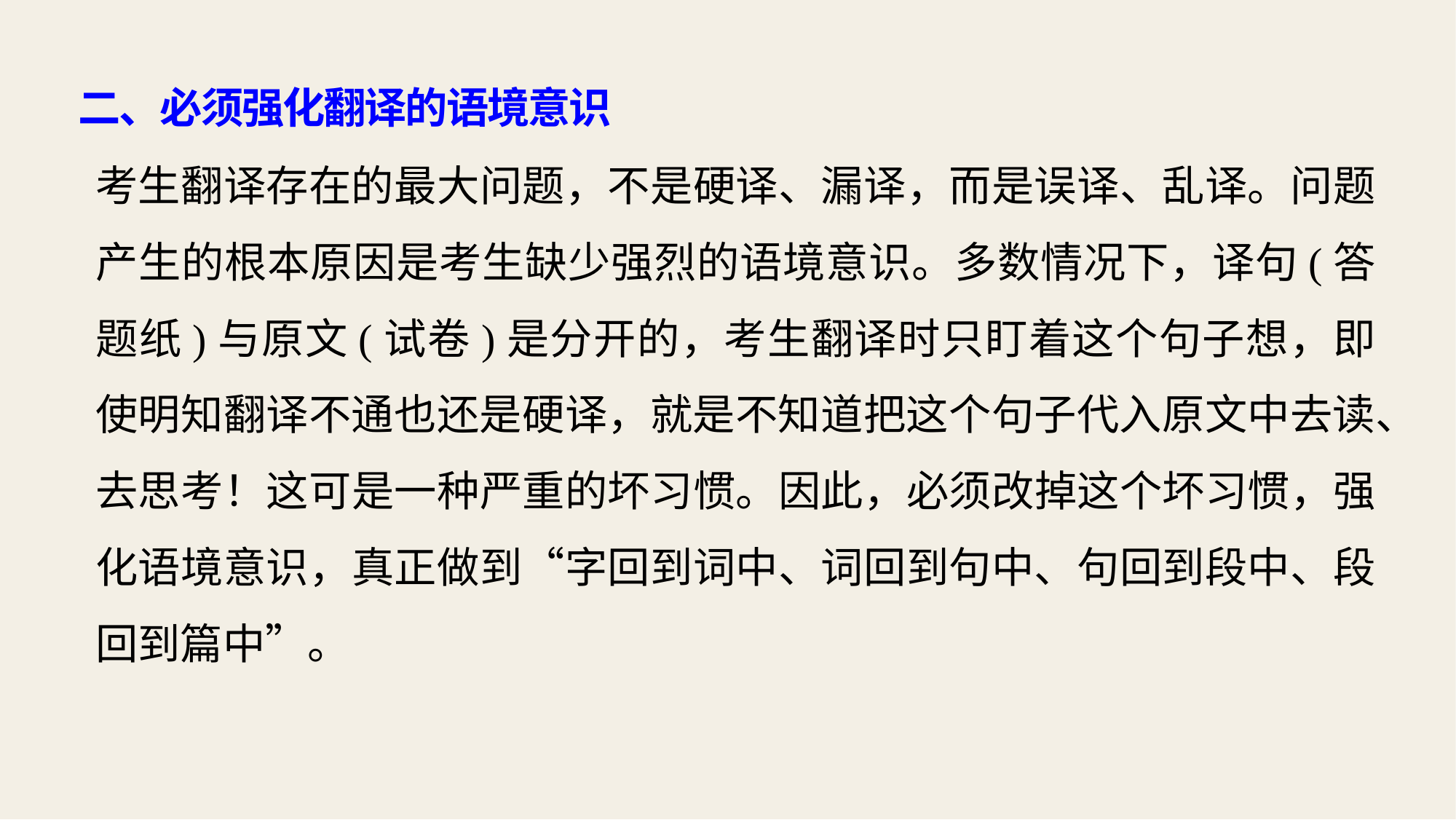

二、必须强化翻译的语境意识
考生翻译存在的最大问题，不是硬译、漏译，而是误译、乱译。问题产生的根本原因是考生缺少强烈的语境意识。多数情况下，译句(答题纸)与原文(试卷)是分开的，考生翻译时只盯着这个句子想，即使明知翻译不通也还是硬译，就是不知道把这个句子代入原文中去读、去思考！这可是一种严重的坏习惯。因此，必须改掉这个坏习惯，强化语境意识，真正做到“字回到词中、词回到句中、句回到段中、段回到篇中”。